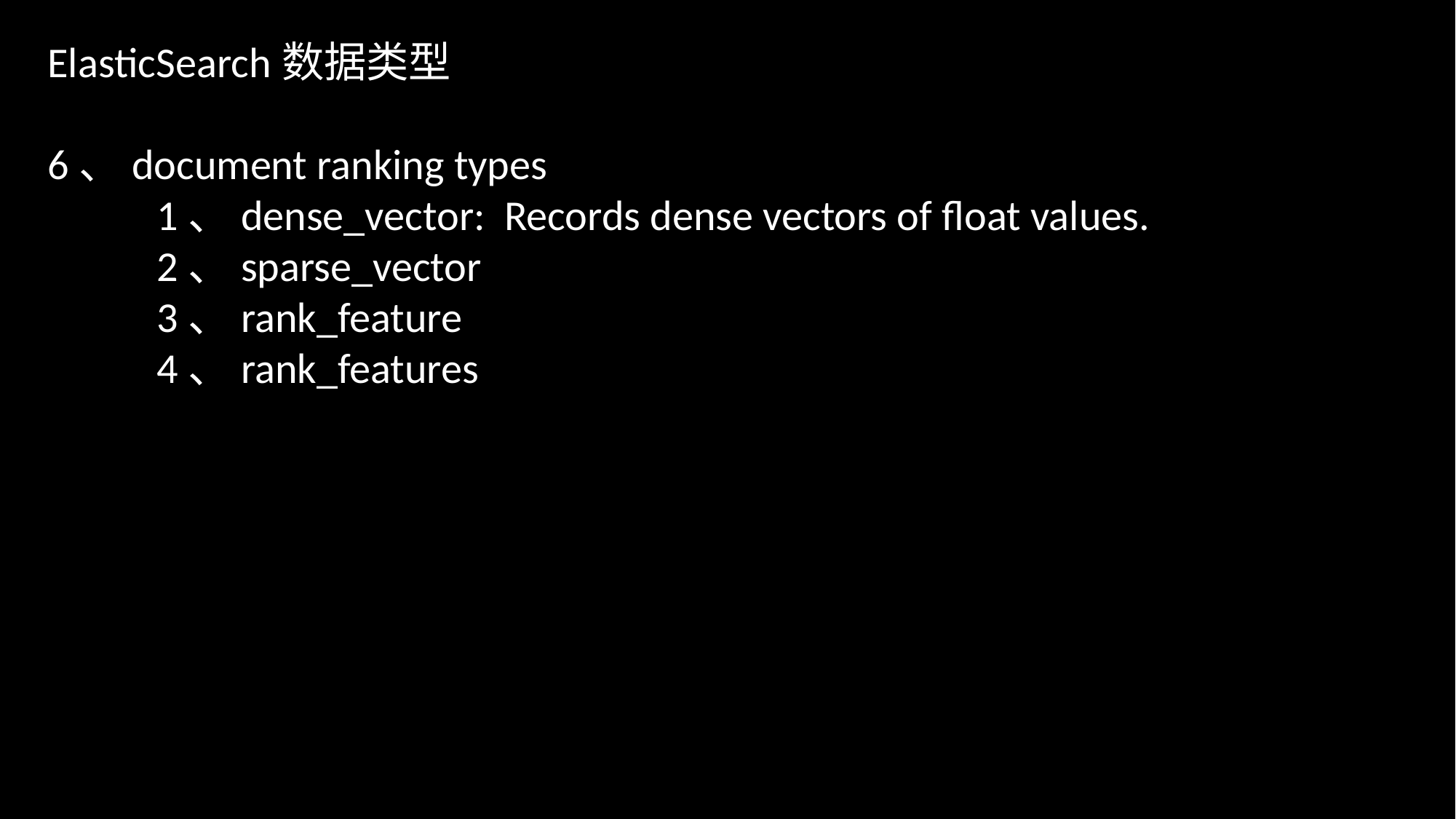

ElasticSearch数据类型

6、document ranking types
	1、dense_vector:  Records dense vectors of float values.
	2、sparse_vector
	3、rank_feature
	4、rank_features